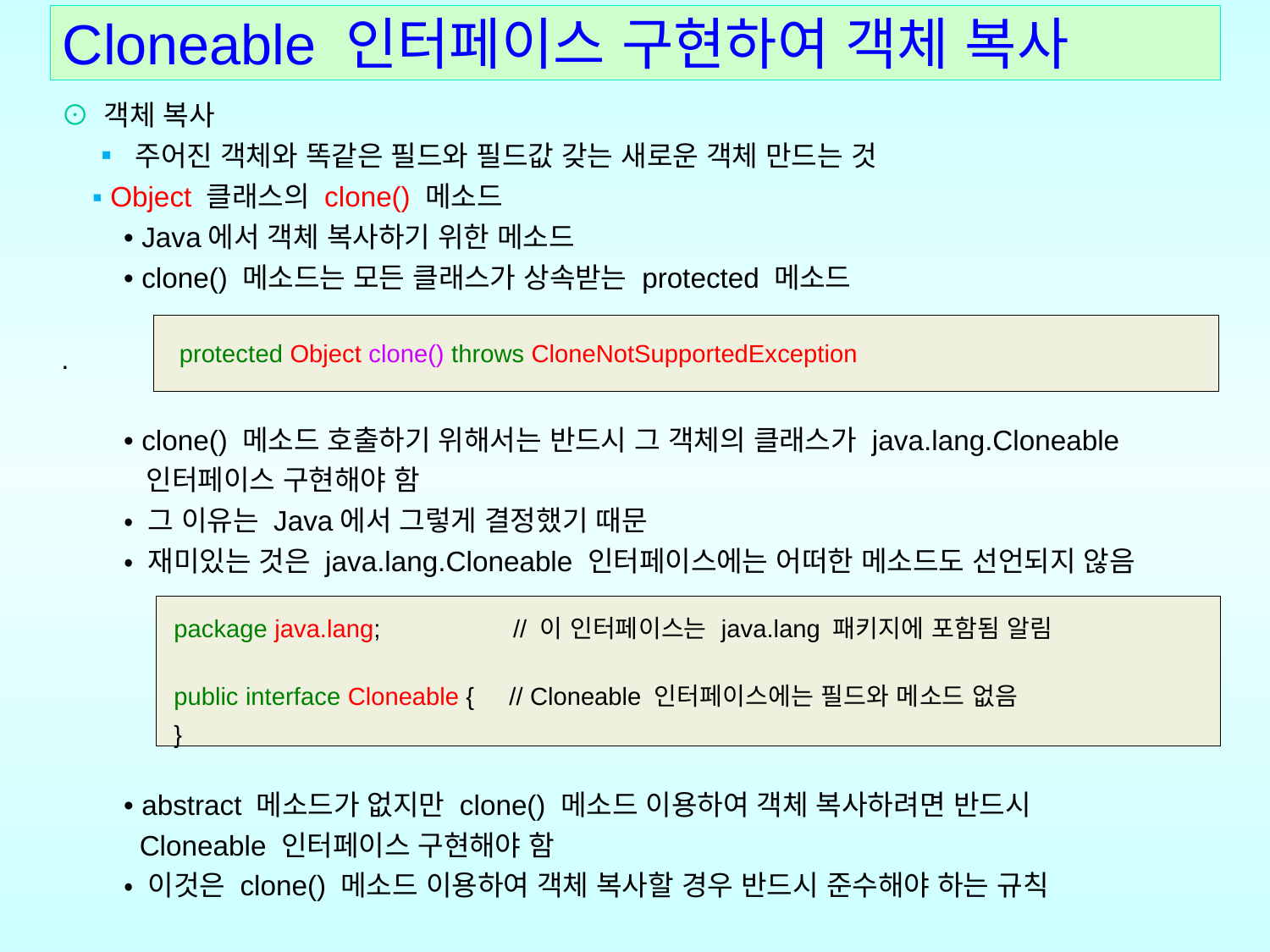

# Cloneable 인터페이스 구현하여 객체 복사
⊙ 객체 복사
    ▪ 주어진 객체와 똑같은 필드와 필드값 갖는 새로운 객체 만드는 것
    ▪ Object 클래스의 clone() 메소드
        • Java에서 객체 복사하기 위한 메소드
        • clone() 메소드는 모든 클래스가 상속받는 protected 메소드

.

        • clone() 메소드 호출하기 위해서는 반드시 그 객체의 클래스가 java.lang.Cloneable
          인터페이스 구현해야 함
        • 그 이유는 Java에서 그렇게 결정했기 때문
        • 재미있는 것은 java.lang.Cloneable 인터페이스에는 어떠한 메소드도 선언되지 않음

        • abstract 메소드가 없지만 clone() 메소드 이용하여 객체 복사하려면 반드시
          Cloneable 인터페이스 구현해야 함
        • 이것은 clone() 메소드 이용하여 객체 복사할 경우 반드시 준수해야 하는 규칙
| protected Object clone() throws CloneNotSupportedException |
| --- |
| package java.lang; // 이 인터페이스는 java.lang 패키지에 포함됨 알림 public interface Cloneable { // Cloneable 인터페이스에는 필드와 메소드 없음 } |
| --- |